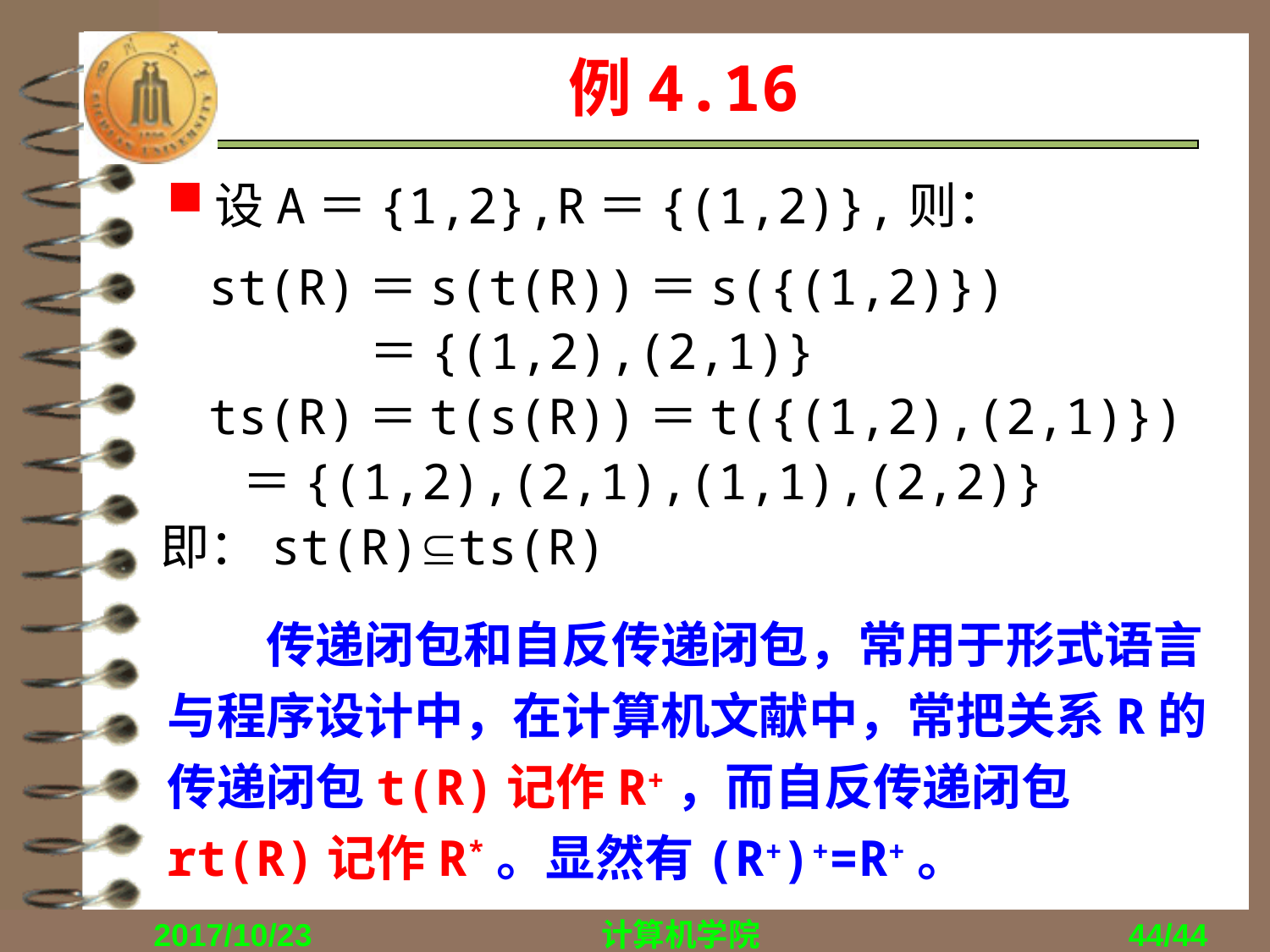

例4.16
设A＝{1,2},R＝{(1,2)},则：
	st(R)＝s(t(R))＝s({(1,2)})
		  ＝{(1,2),(2,1)}
	ts(R)＝t(s(R))＝t({(1,2),(2,1)})
  	  ＝{(1,2),(2,1),(1,1),(2,2)}
即：st(R)⊆ts(R)
　　传递闭包和自反传递闭包，常用于形式语言与程序设计中，在计算机文献中，常把关系R的传递闭包t(R)记作R+，而自反传递闭包rt(R)记作R*。显然有(R+)+=R+。
2017/10/23
计算机学院
44/44